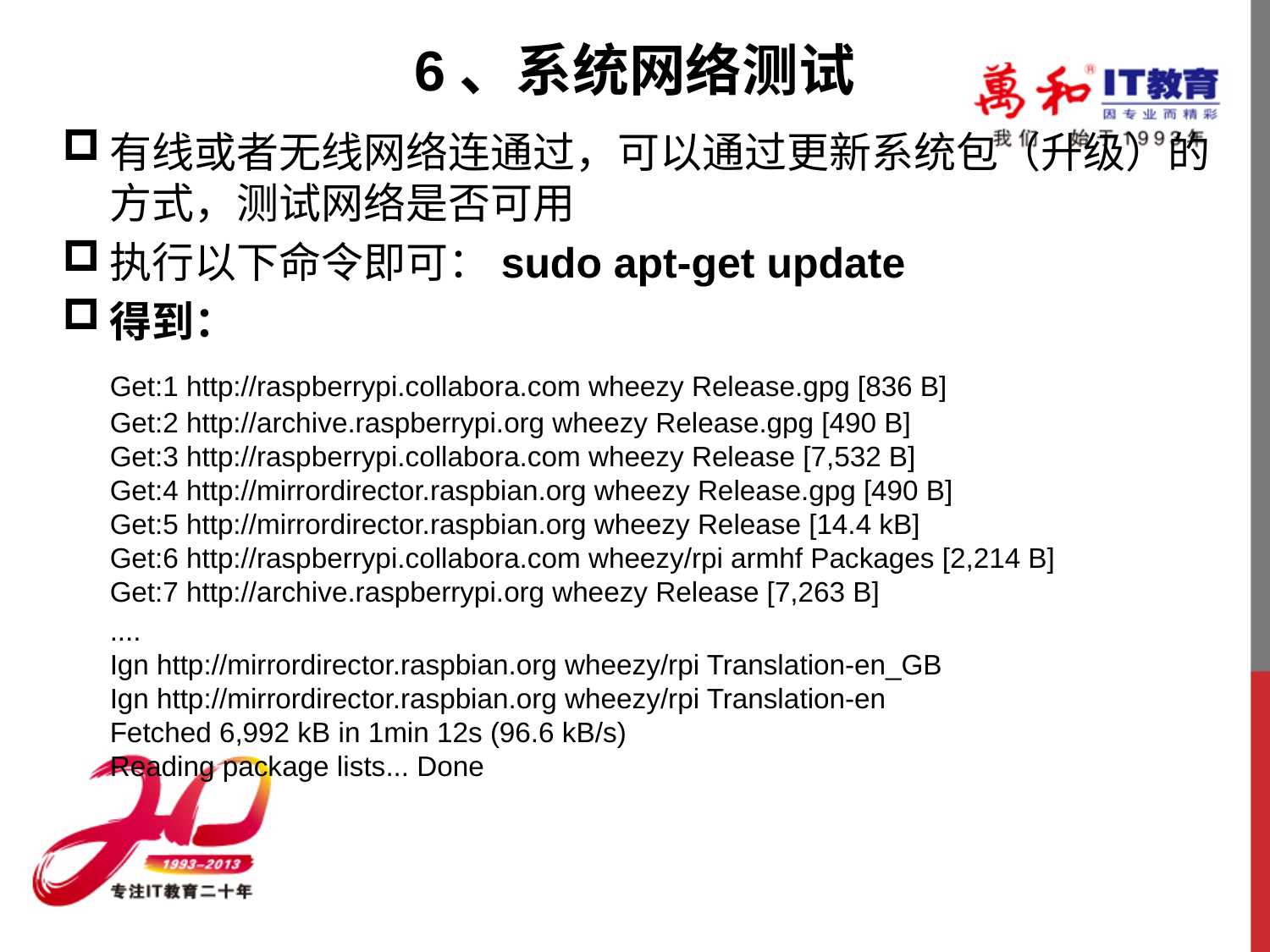

# 6、系统网络测试
有线或者无线网络连通过，可以通过更新系统包（升级）的方式，测试网络是否可用
执行以下命令即可：sudo apt-get update
得到：
	Get:1 http://raspberrypi.collabora.com wheezy Release.gpg [836 B]              
Get:2 http://archive.raspberrypi.org wheezy Release.gpg [490 B]                
Get:3 http://raspberrypi.collabora.com wheezy Release [7,532 B]                
Get:4 http://mirrordirector.raspbian.org wheezy Release.gpg [490 B]            
Get:5 http://mirrordirector.raspbian.org wheezy Release [14.4 kB]              
Get:6 http://raspberrypi.collabora.com wheezy/rpi armhf Packages [2,214 B]     
Get:7 http://archive.raspberrypi.org wheezy Release [7,263 B]
	....
Ign http://mirrordirector.raspbian.org wheezy/rpi Translation-en_GB
Ign http://mirrordirector.raspbian.org wheezy/rpi Translation-en
Fetched 6,992 kB in 1min 12s (96.6 kB/s)      
Reading package lists... Done